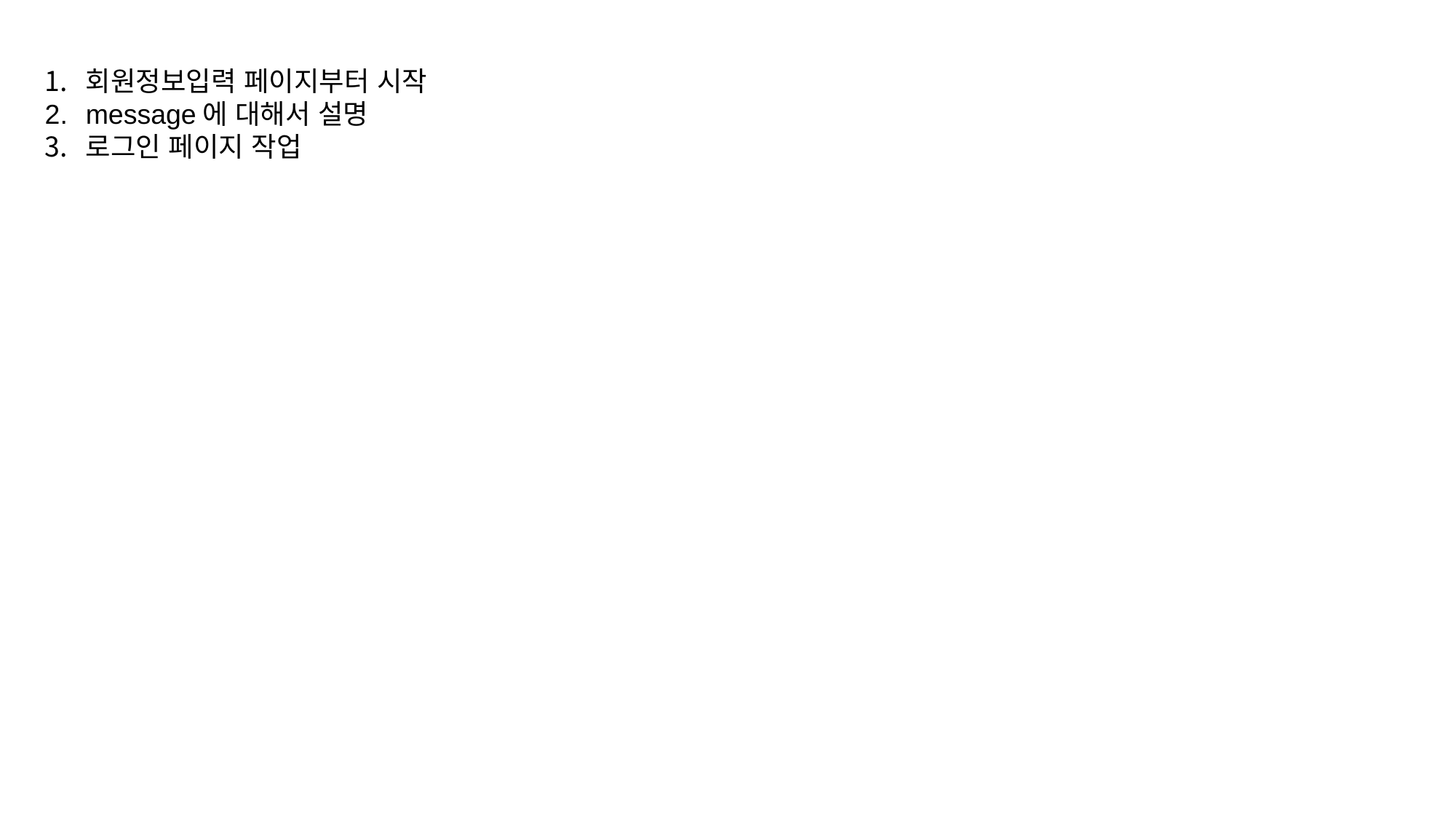

회원정보입력 페이지부터 시작
message에 대해서 설명
로그인 페이지 작업